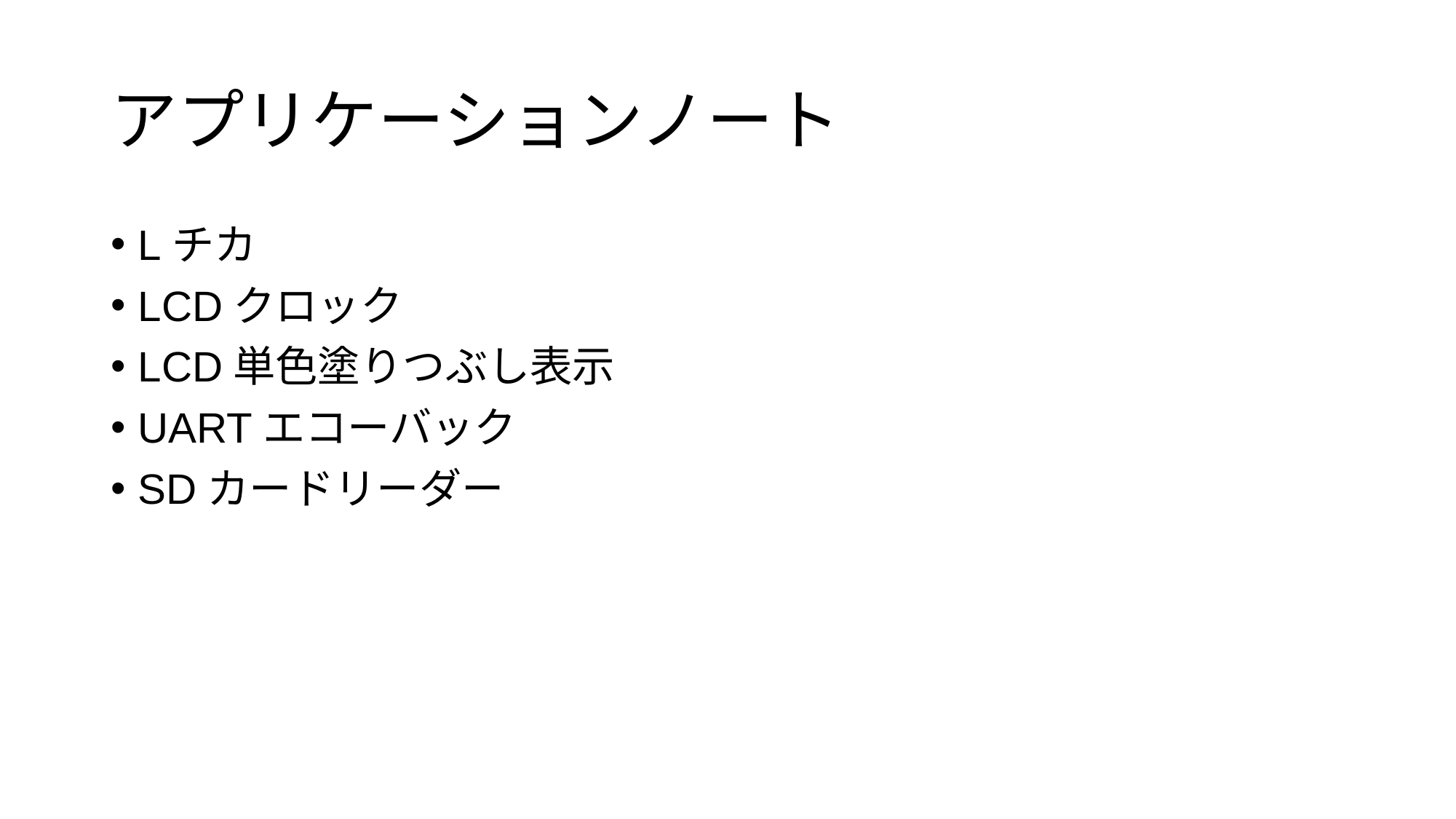

# アプリケーションノート
Lチカ
LCDクロック
LCD単色塗りつぶし表示
UARTエコーバック
SDカードリーダー